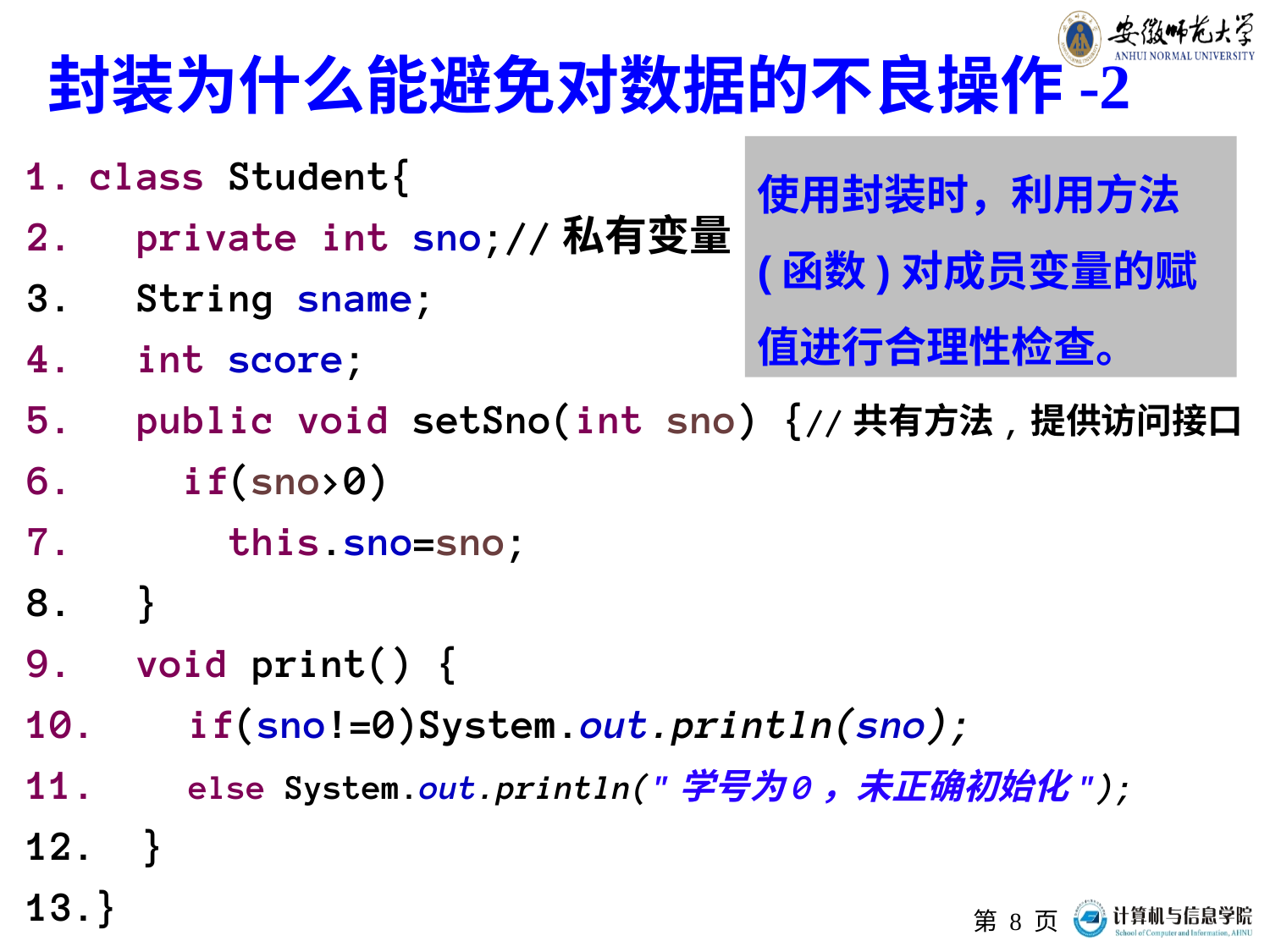

# 封装为什么能避免对数据的不良操作-2
class Student{
  private int sno;//私有变量
  String sname;
  int score;
  public void setSno(int sno) {//共有方法,提供访问接口
    if(sno>0)
      this.sno=sno;
  }
  void print() {
    if(sno!=0)System.out.println(sno);
    else System.out.println("学号为0，未正确初始化");
  }
}
使用封装时，利用方法(函数)对成员变量的赋值进行合理性检查。
第 8 页